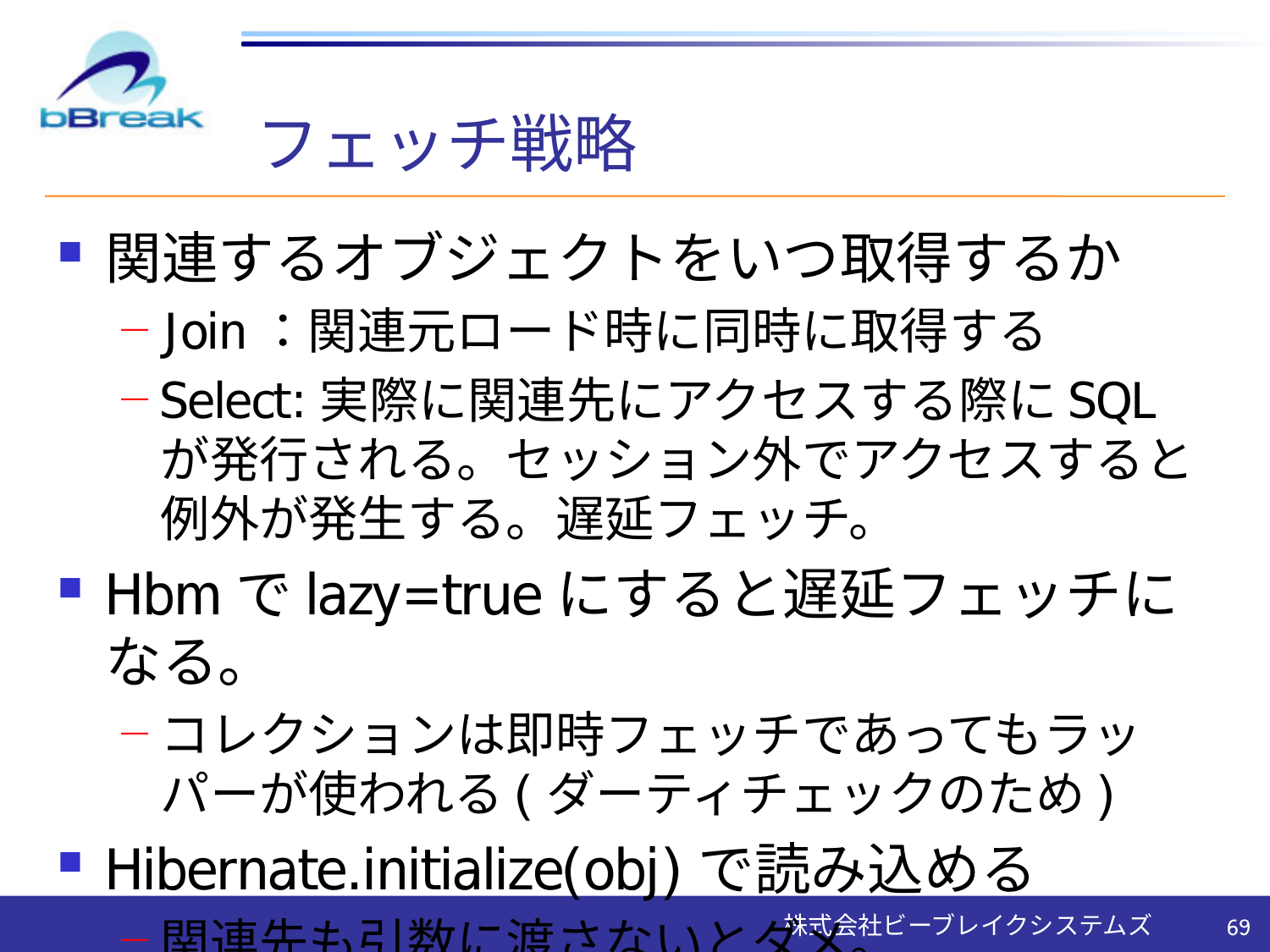

# フェッチ戦略
関連するオブジェクトをいつ取得するか
Join：関連元ロード時に同時に取得する
Select:実際に関連先にアクセスする際にSQLが発行される。セッション外でアクセスすると例外が発生する。遅延フェッチ。
Hbmでlazy=trueにすると遅延フェッチになる。
コレクションは即時フェッチであってもラッパーが使われる(ダーティチェックのため)
Hibernate.initialize(obj)で読み込める
関連先も引数に渡さないとダメ。